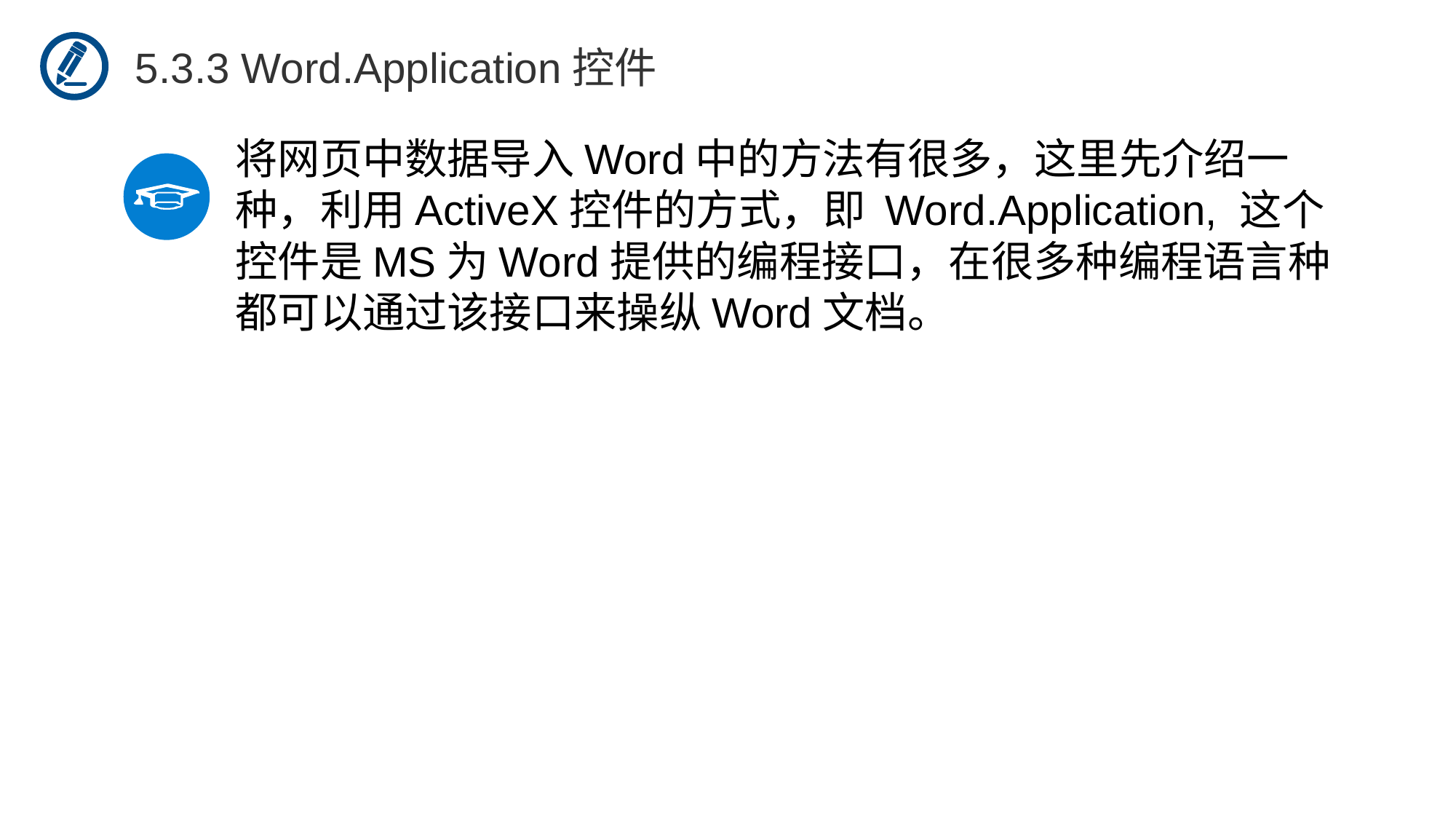

5.3.3 Word.Application控件
将网页中数据导入Word中的方法有很多，这里先介绍一种，利用ActiveX控件的方式，即 Word.Application, 这个控件是MS为Word提供的编程接口，在很多种编程语言种都可以通过该接口来操纵Word文档。